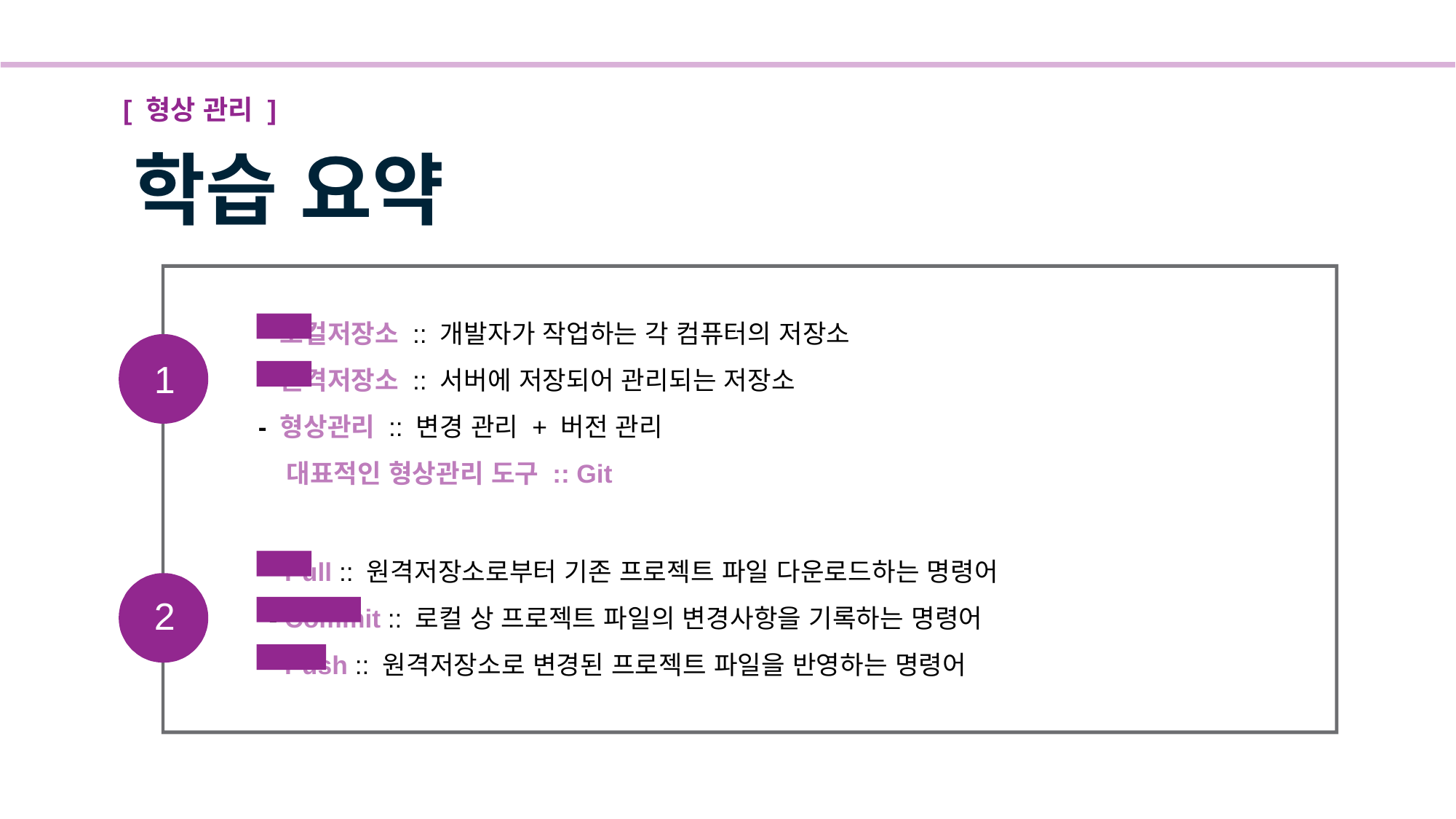

[ 형상 관리 ]
학습 요약

- 로컬저장소 :: 개발자가 작업하는 각 컴퓨터의 저장소
- 원격저장소 :: 서버에 저장되어 관리되는 저장소
- 형상관리 :: 변경 관리 + 버전 관리
   대표적인 형상관리 도구 :: Git

1

- Pull :: 원격저장소로부터 기존 프로젝트 파일 다운로드하는 명령어
- Commit :: 로컬 상 프로젝트 파일의 변경사항을 기록하는 명령어
- Push :: 원격저장소로 변경된 프로젝트 파일을 반영하는 명령어

2